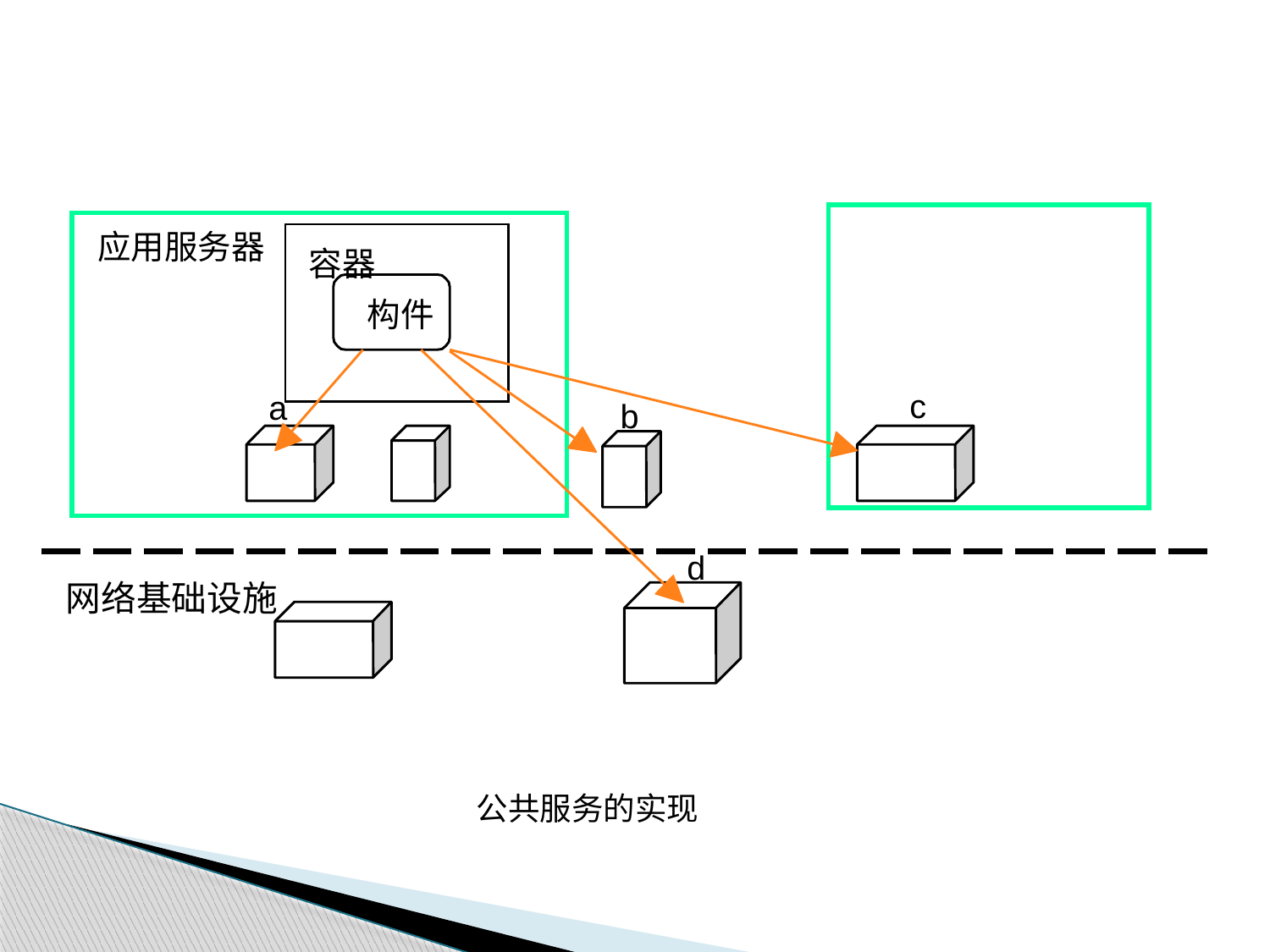

应用服务器

容器

构件

c

a

b

d

网络基础设施

公共服务的实现